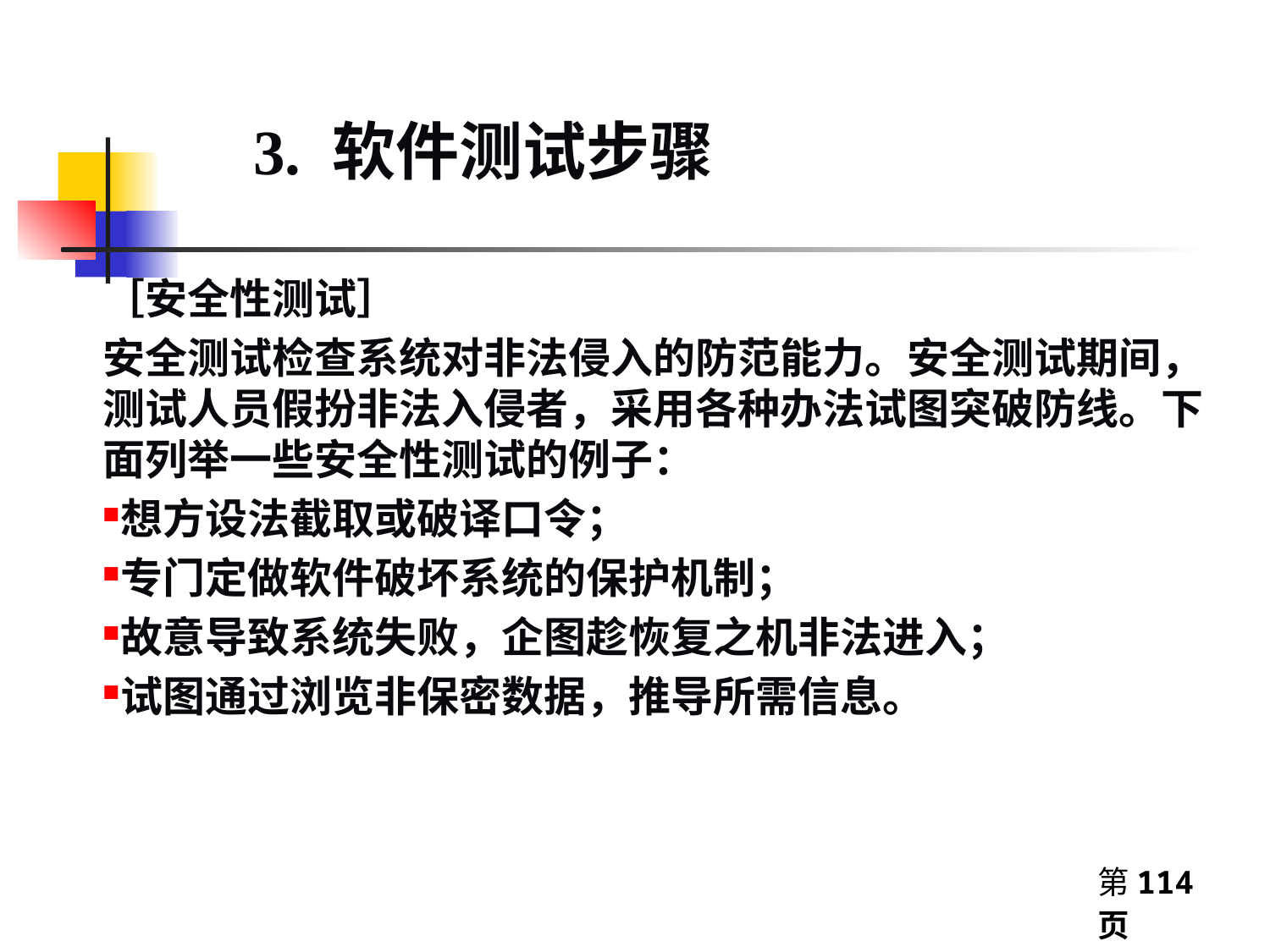

3. 软件测试步骤
［安全性测试］
安全测试检查系统对非法侵入的防范能力。安全测试期间，测试人员假扮非法入侵者，采用各种办法试图突破防线。下面列举一些安全性测试的例子：
想方设法截取或破译口令；
专门定做软件破坏系统的保护机制；
故意导致系统失败，企图趁恢复之机非法进入；
试图通过浏览非保密数据，推导所需信息。